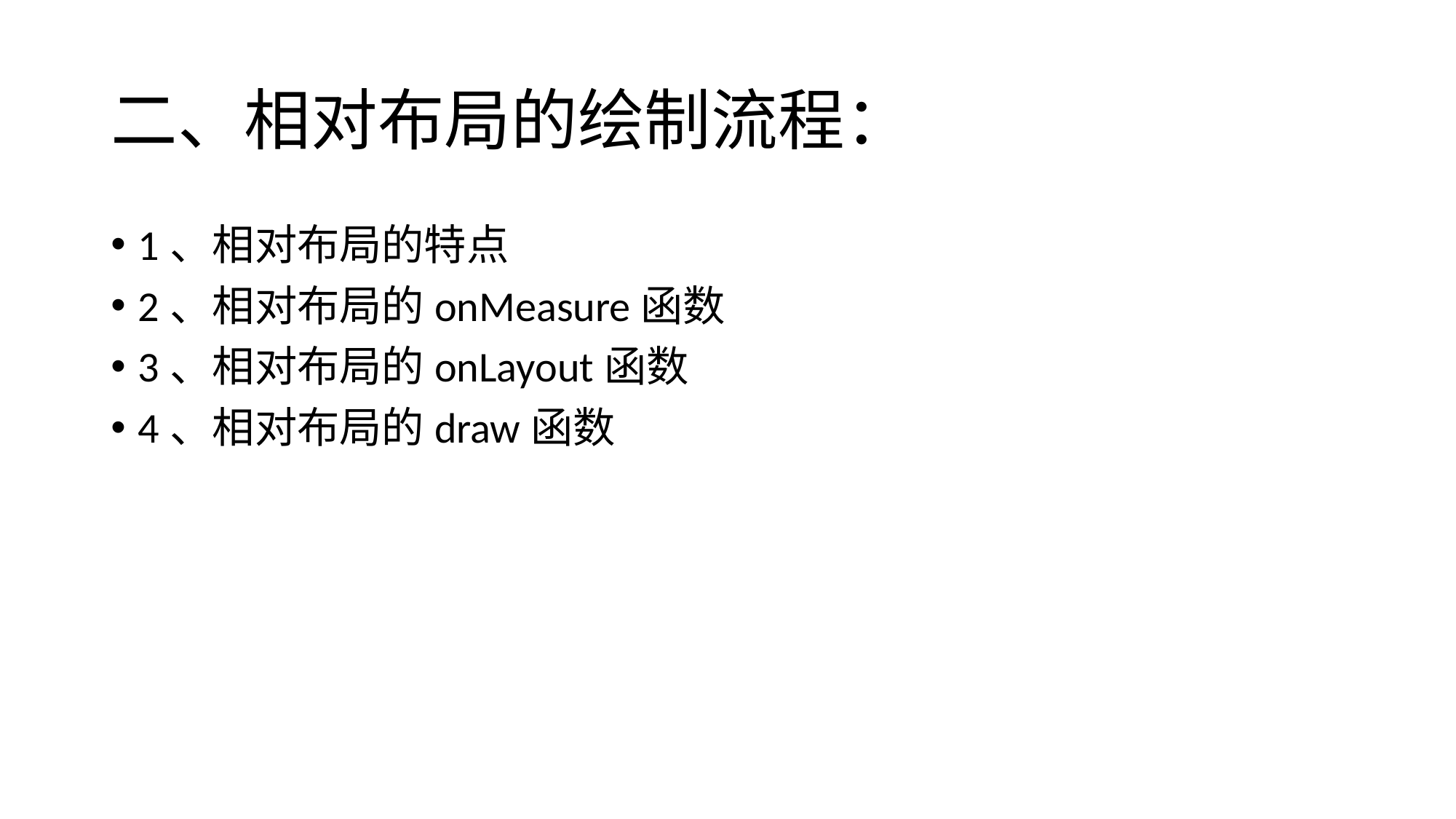

# 二、相对布局的绘制流程：
1、相对布局的特点
2、相对布局的onMeasure函数
3、相对布局的onLayout函数
4、相对布局的draw函数